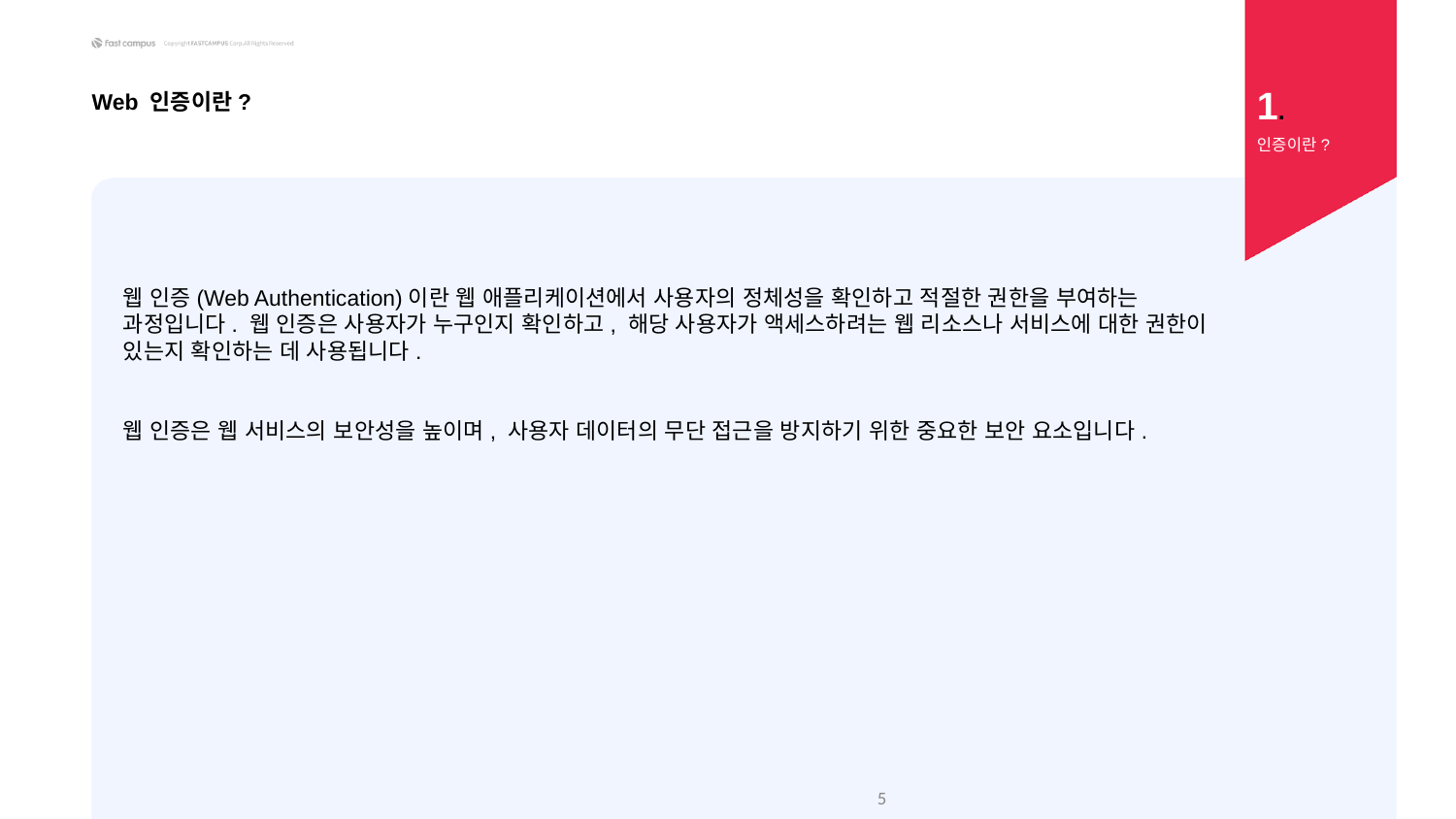

1.
Web 인증이란?
인증이란?

웹 인증(Web Authentication)이란 웹 애플리케이션에서 사용자의 정체성을 확인하고 적절한 권한을 부여하는 과정입니다. 웹 인증은 사용자가 누구인지 확인하고, 해당 사용자가 액세스하려는 웹 리소스나 서비스에 대한 권한이 있는지 확인하는 데 사용됩니다.

웹 인증은 웹 서비스의 보안성을 높이며, 사용자 데이터의 무단 접근을 방지하기 위한 중요한 보안 요소입니다.
5